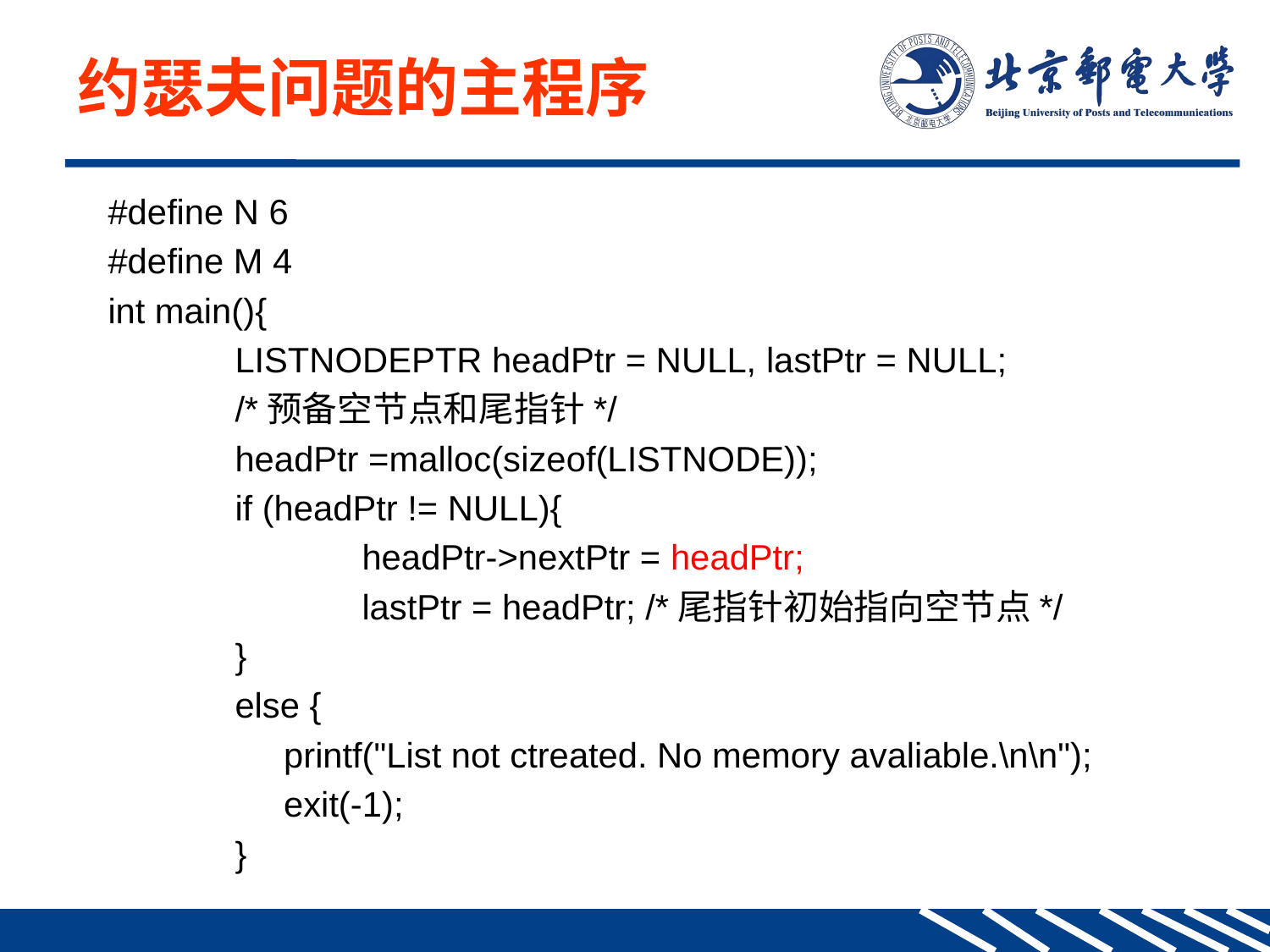

约瑟夫问题的主程序
#define N 6
#define M 4
int main(){
	LISTNODEPTR headPtr = NULL, lastPtr = NULL;
	/*预备空节点和尾指针*/
	headPtr =malloc(sizeof(LISTNODE));
	if (headPtr != NULL){
		headPtr->nextPtr = headPtr;
		lastPtr = headPtr; /*尾指针初始指向空节点*/
	}
	else {
	     printf("List not ctreated. No memory avaliable.\n\n");
	     exit(-1);
	}